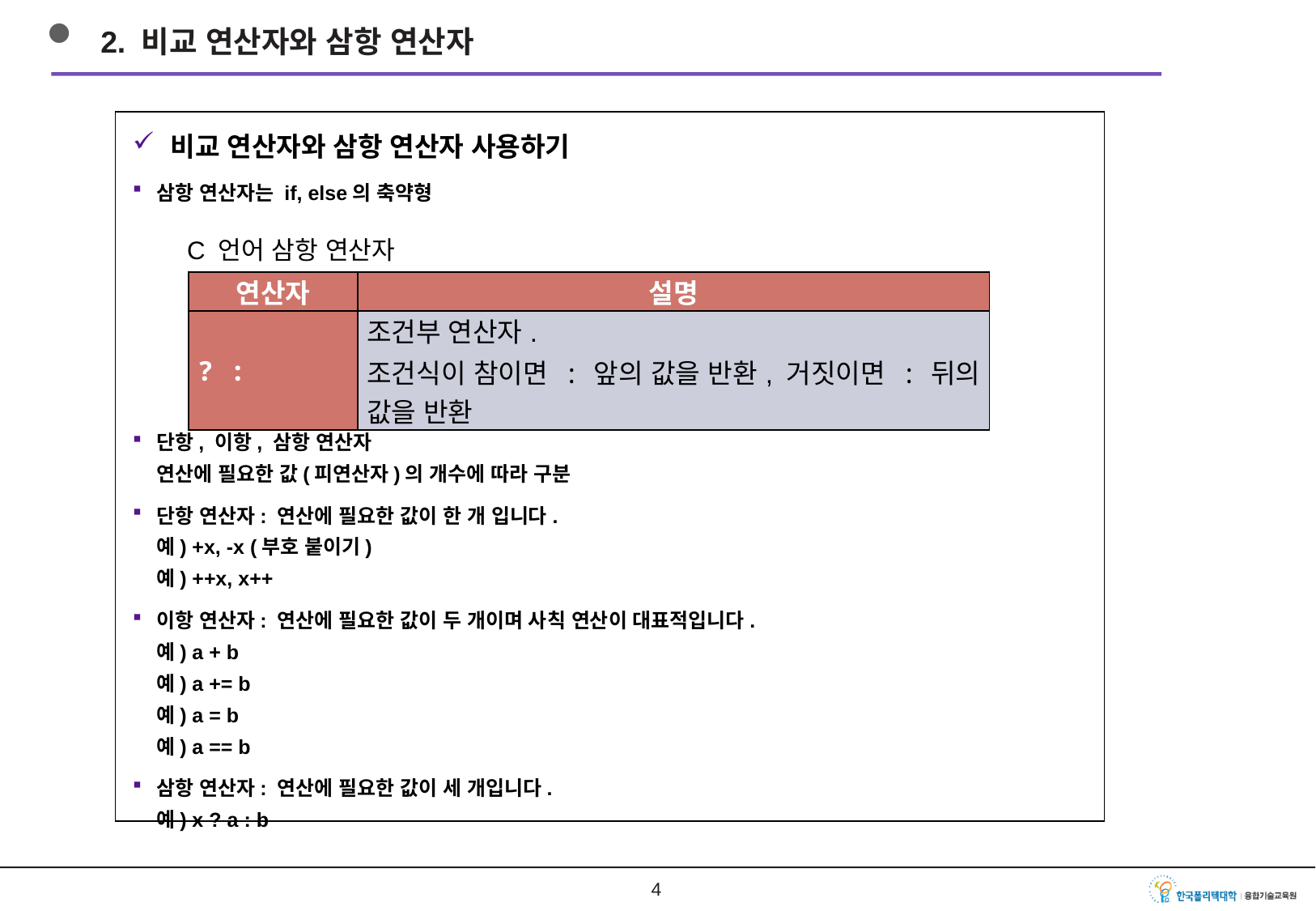

2. 비교 연산자와 삼항 연산자
비교 연산자와 삼항 연산자 사용하기
삼항 연산자는 if, else의 축약형

단항, 이항, 삼항 연산자
연산에 필요한 값(피연산자)의 개수에 따라 구분
단항 연산자: 연산에 필요한 값이 한 개 입니다.
예) +x, -x (부호 붙이기)
예) ++x, x++
이항 연산자: 연산에 필요한 값이 두 개이며 사칙 연산이 대표적입니다.
예) a + b
예) a += b
예) a = b
예) a == b
삼항 연산자: 연산에 필요한 값이 세 개입니다.
예) x ? a : b
C 언어 삼항 연산자
| 연산자 | 설명 |
| --- | --- |
| ? : | 조건부 연산자. 조건식이 참이면 : 앞의 값을 반환, 거짓이면 : 뒤의 값을 반환 |
4